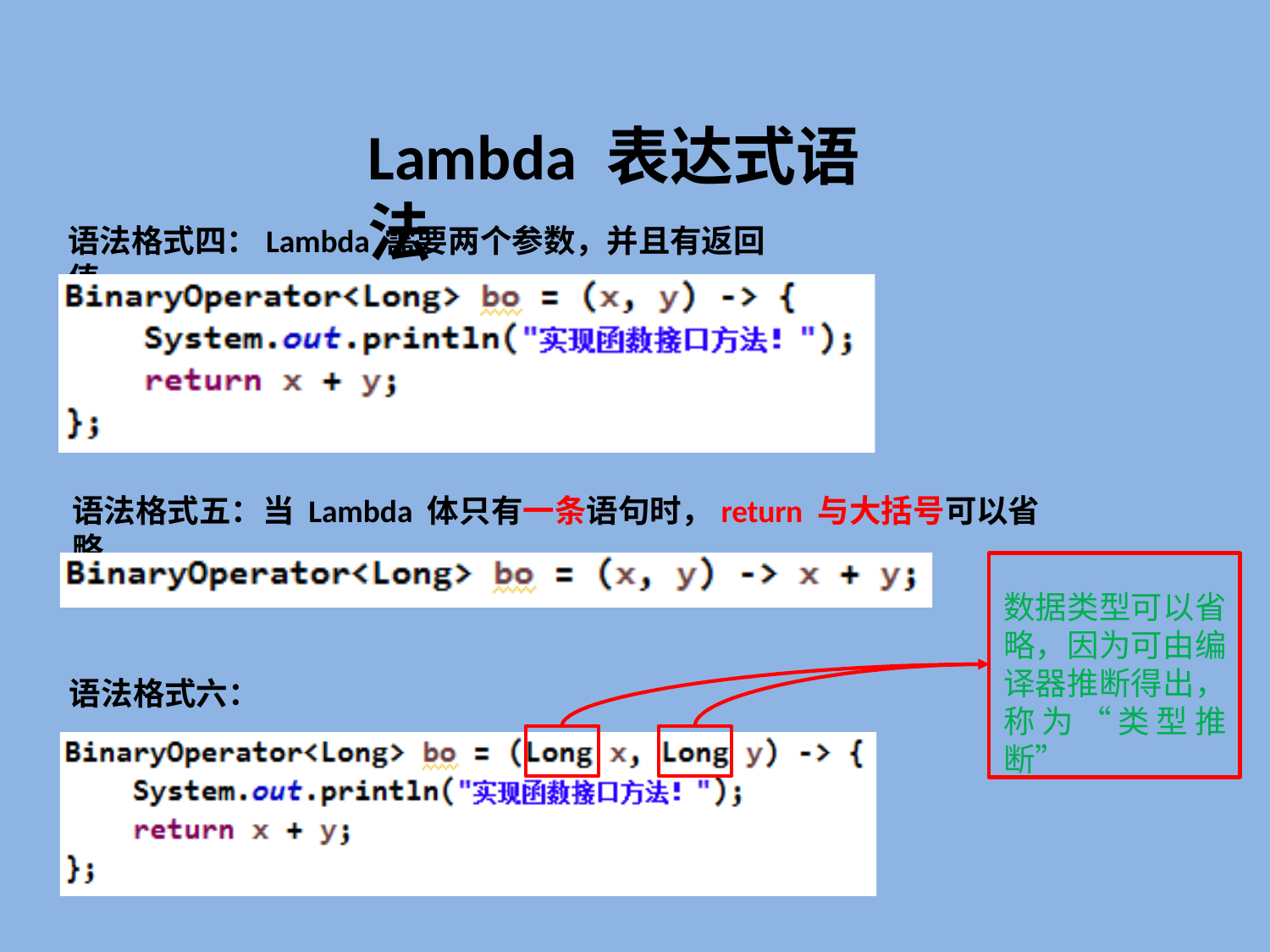

# Lambda 表达式语法
语法格式四：Lambda 需要两个参数，并且有返回值

语法格式五：当Lambda 体只有一条语句时，return 与大括号可以省略
数据类型可以省 略，因为可由编 译器推断得出， 称为“类型推断”

语法格式六：